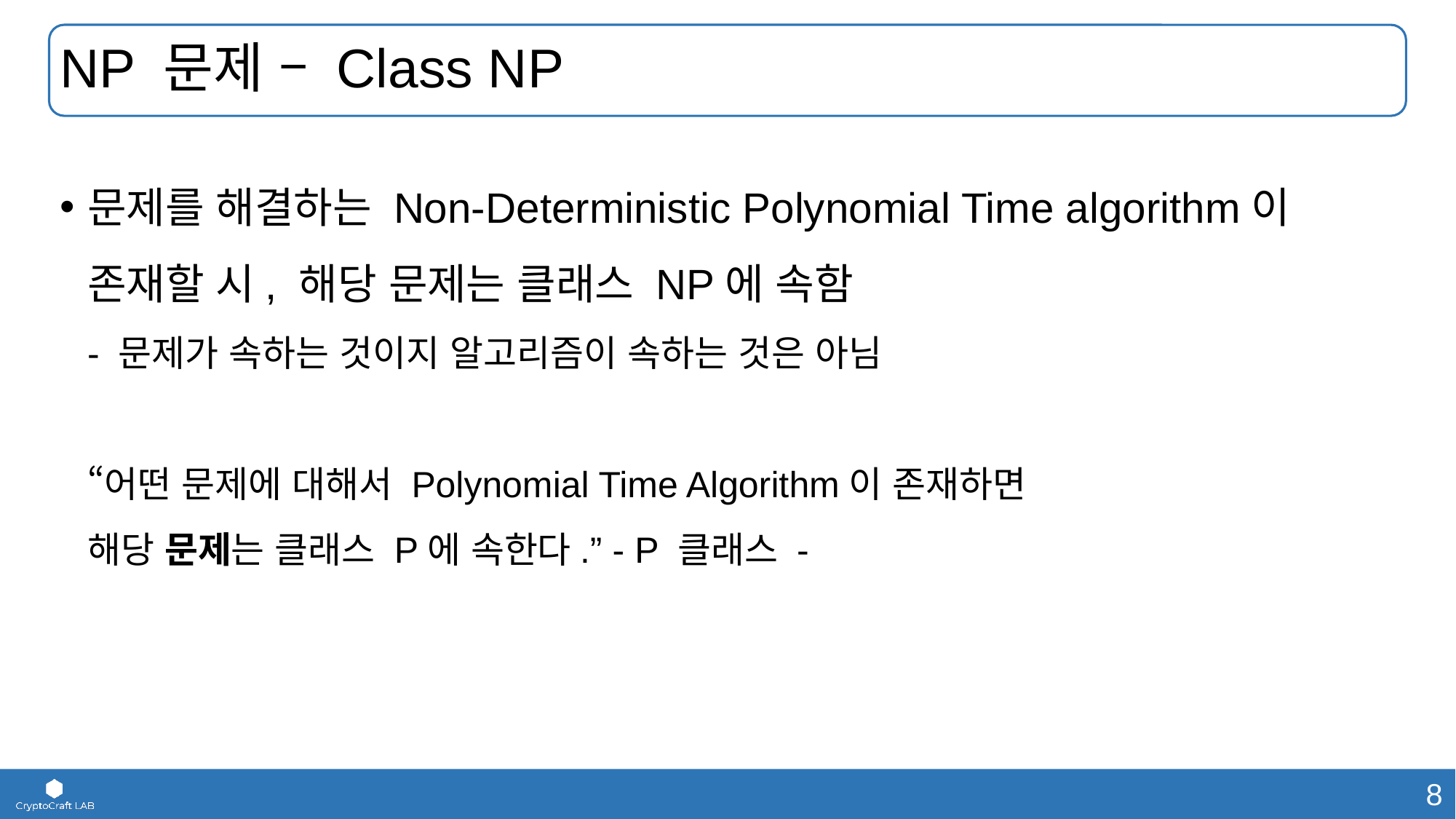

# NP 문제 – Class NP
문제를 해결하는 Non-Deterministic Polynomial Time algorithm이
존재할 시, 해당 문제는 클래스 NP에 속함
- 문제가 속하는 것이지 알고리즘이 속하는 것은 아님
“어떤 문제에 대해서 Polynomial Time Algorithm이 존재하면
해당 문제는 클래스 P에 속한다.” - P 클래스 -